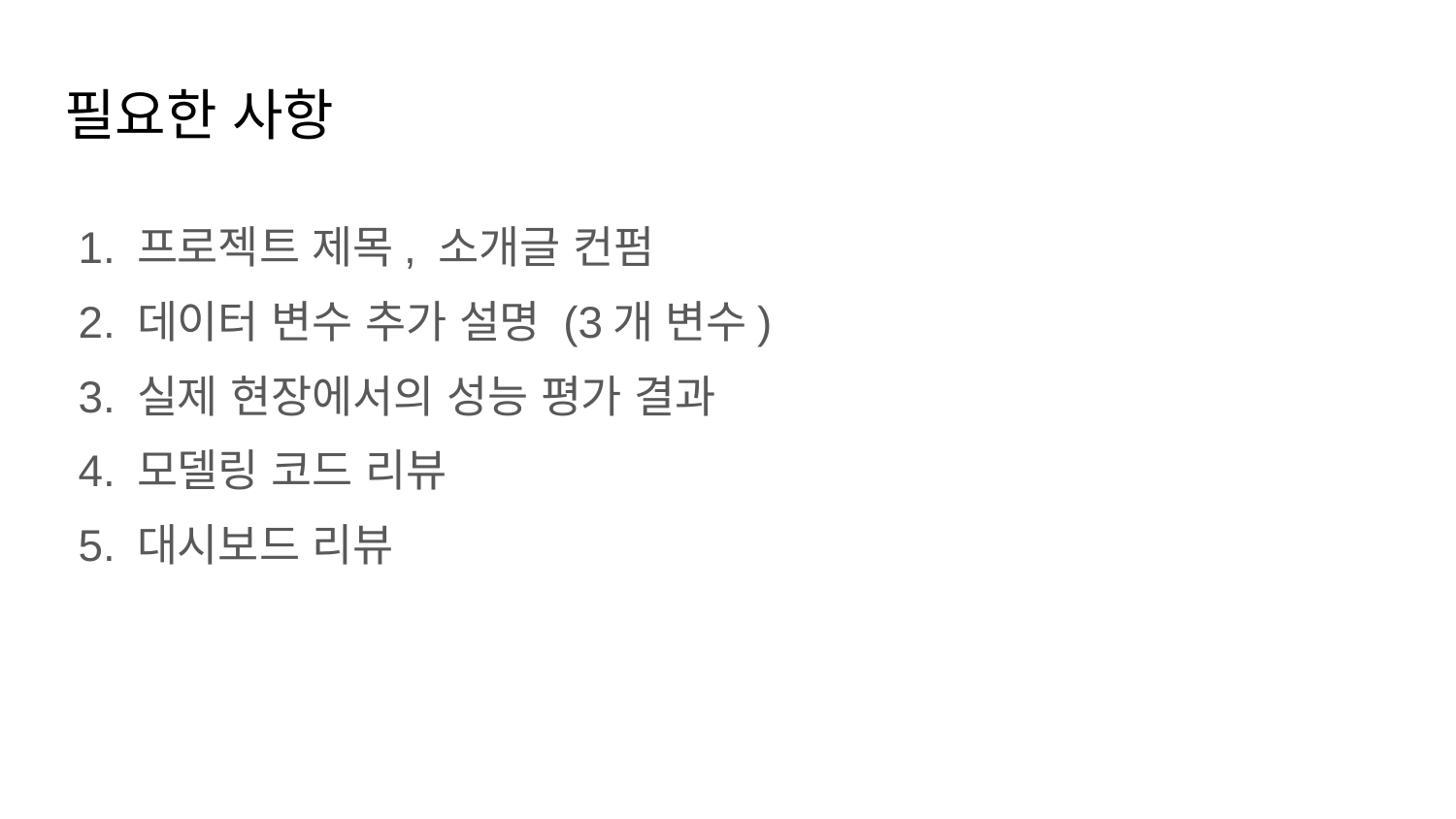

# 필요한 사항
프로젝트 제목, 소개글 컨펌
데이터 변수 추가 설명 (3개 변수)
실제 현장에서의 성능 평가 결과
모델링 코드 리뷰
대시보드 리뷰